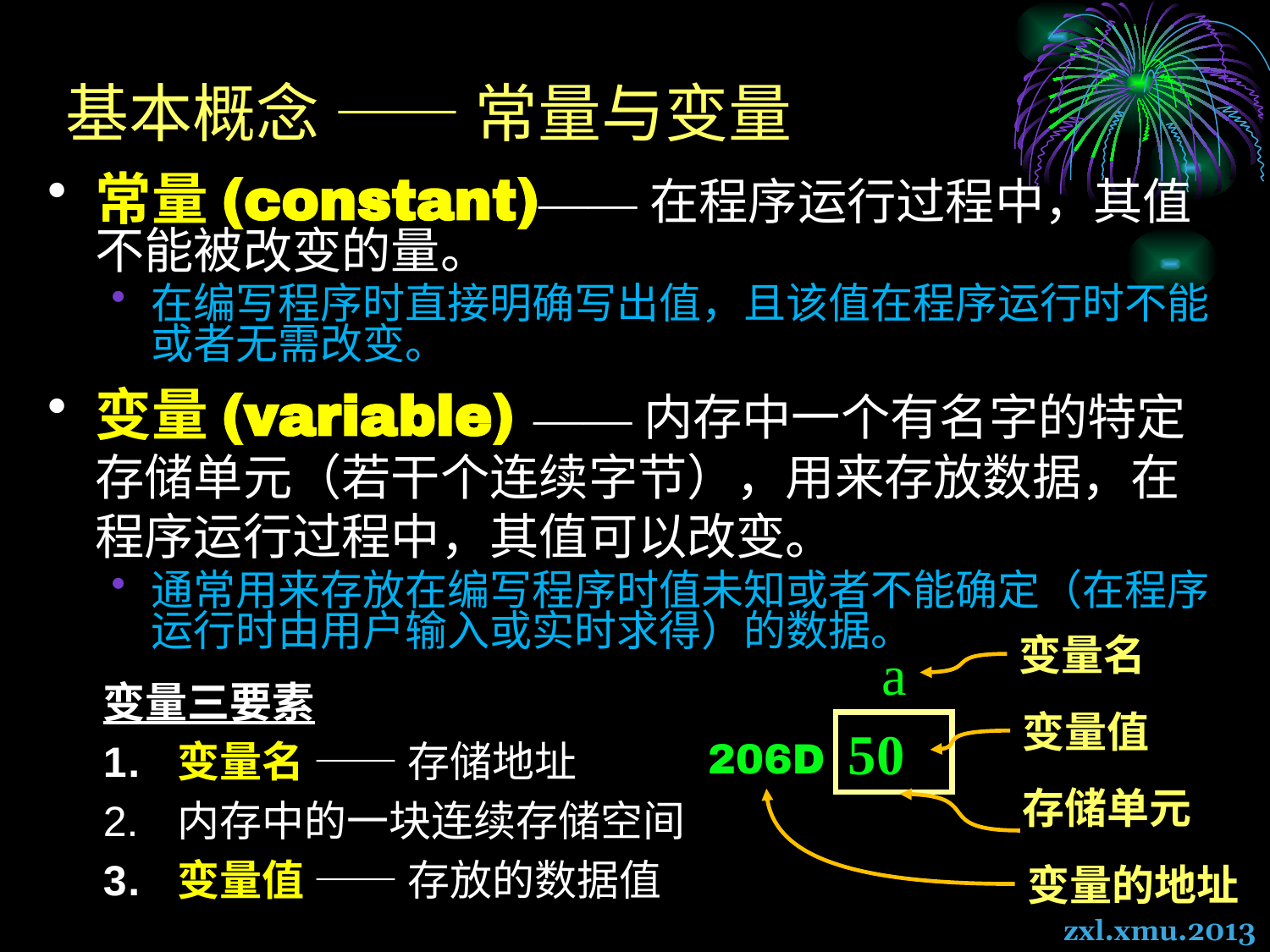

# 基本概念 —— 常量与变量
常量(constant)——在程序运行过程中，其值不能被改变的量。
在编写程序时直接明确写出值，且该值在程序运行时不能或者无需改变。
变量(variable) ——内存中一个有名字的特定存储单元（若干个连续字节），用来存放数据，在程序运行过程中，其值可以改变。
通常用来存放在编写程序时值未知或者不能确定（在程序运行时由用户输入或实时求得）的数据。
变量三要素
变量名 —— 存储地址
内存中的一块连续存储空间
变量值 —— 存放的数据值
变量名
a
变量值
50
206D
存储单元
变量的地址